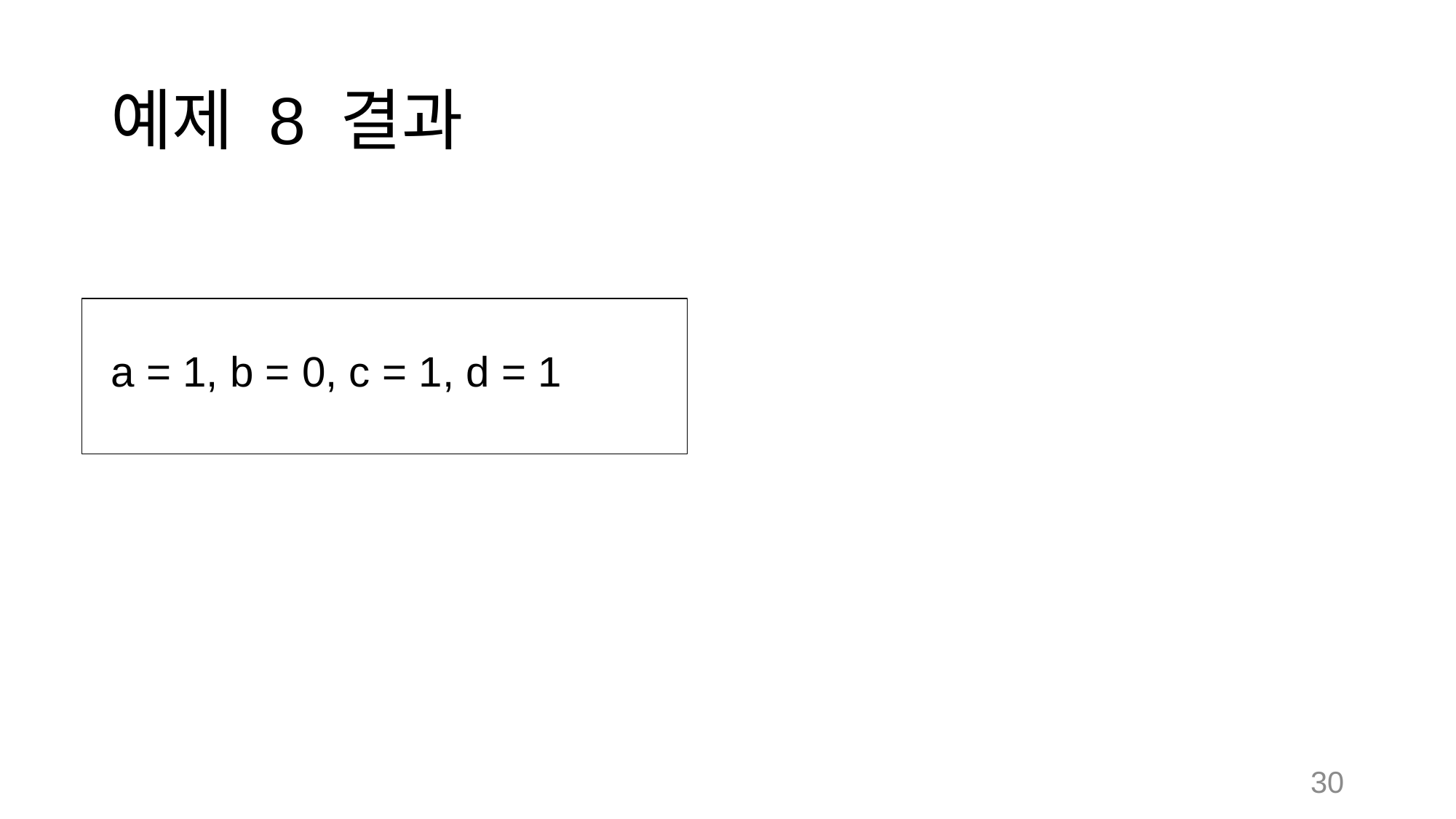

# 예제 8 결과

a = 1, b = 0, c = 1, d = 1

30